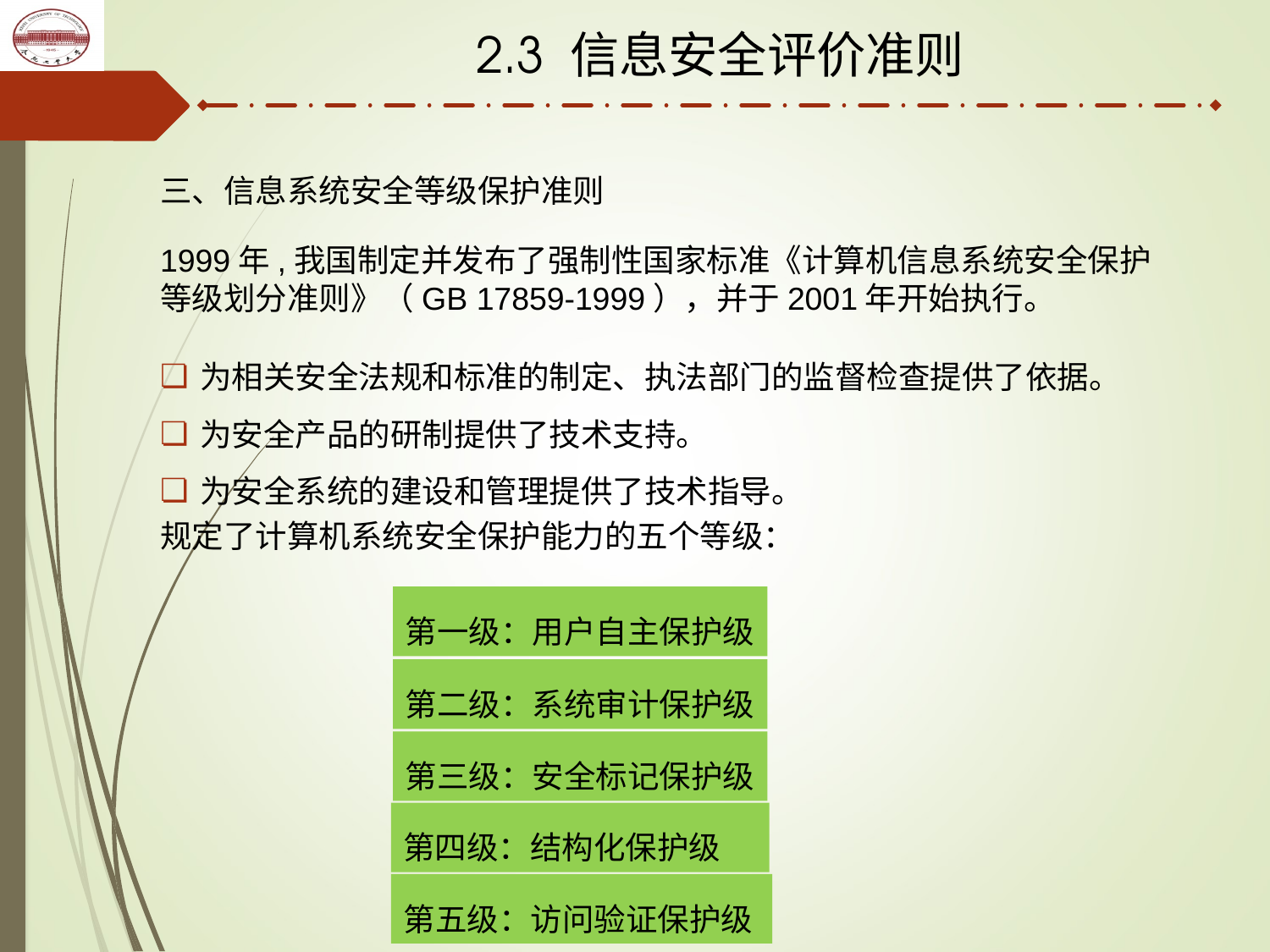

2.3 信息安全评价准则
三、信息系统安全等级保护准则
1999年,我国制定并发布了强制性国家标准《计算机信息系统安全保护等级划分准则》（GB 17859-1999），并于2001年开始执行。
为相关安全法规和标准的制定、执法部门的监督检查提供了依据。
为安全产品的研制提供了技术支持。
为安全系统的建设和管理提供了技术指导。
规定了计算机系统安全保护能力的五个等级：
第一级：用户自主保护级
第二级：系统审计保护级
第三级：安全标记保护级
第四级：结构化保护级
第五级：访问验证保护级